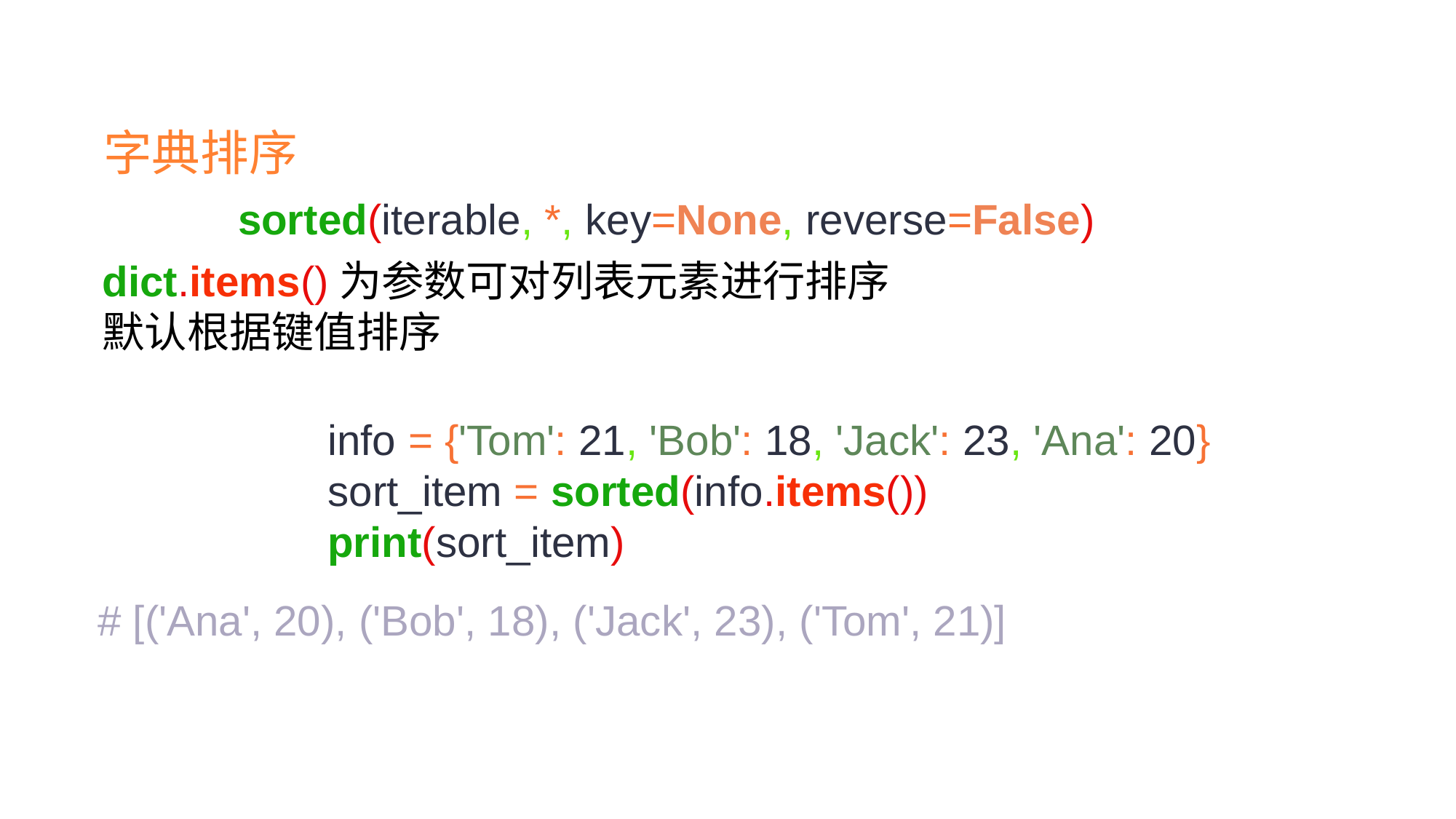

字典排序
sorted(iterable, *, key=None, reverse=False)
dict.items()为参数可对列表元素进行排序
默认根据键值排序
info = {'Tom': 21, 'Bob': 18, 'Jack': 23, 'Ana': 20}
sort_item = sorted(info.items())
print(sort_item)
# [('Ana', 20), ('Bob', 18), ('Jack', 23), ('Tom', 21)]